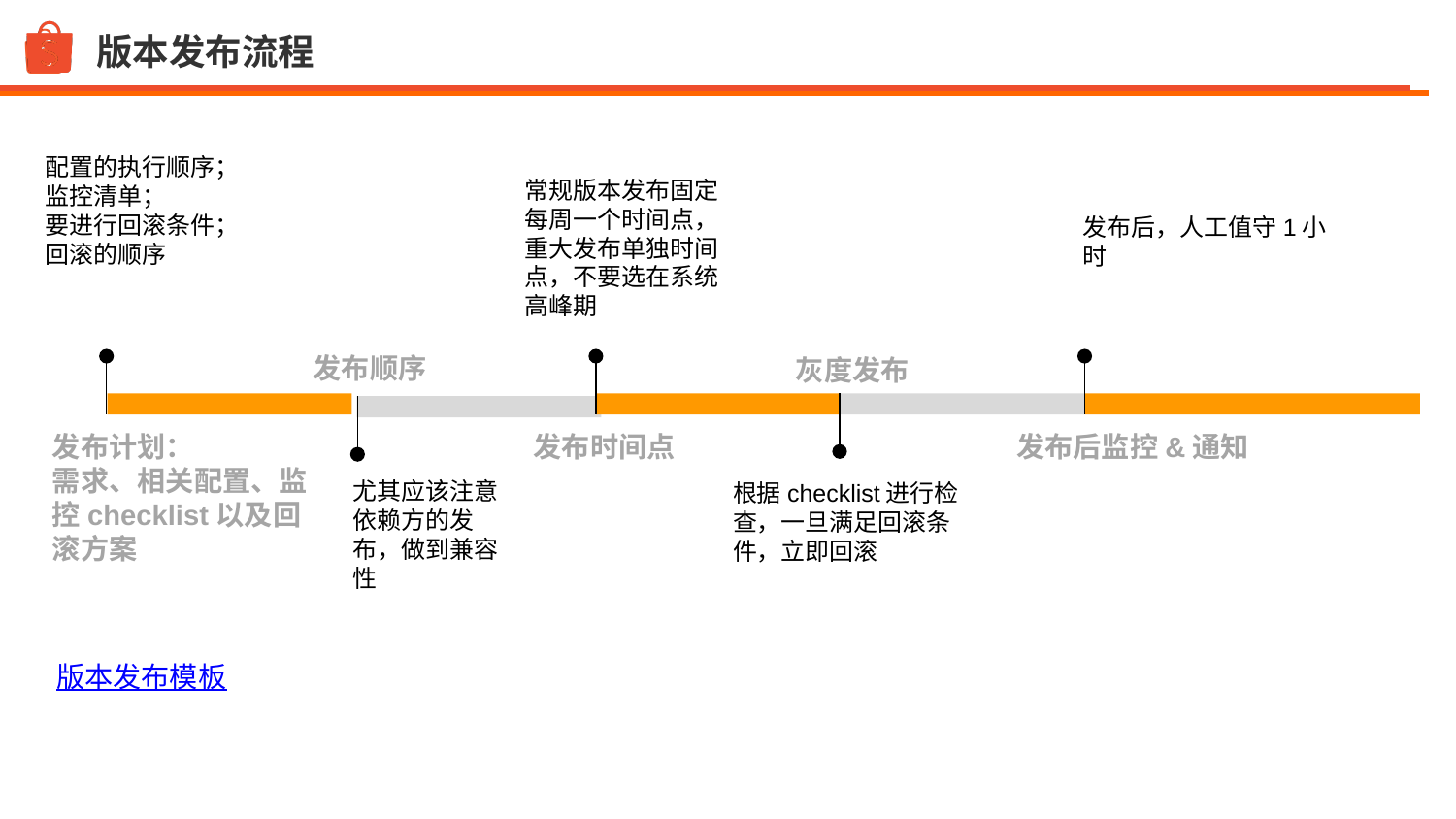

# 版本发布流程
配置的执行顺序；监控清单；
要进行回滚条件；回滚的顺序

发布计划：
需求、相关配置、监控checklist以及回滚方案
常规版本发布固定每周一个时间点，重大发布单独时间点，不要选在系统高峰期

发布时间点
发布后，人工值守1小时

发布后监控&通知

灰度发布

根据checklist进行检查，一旦满足回滚条件，立即回滚
发布顺序

尤其应该注意依赖方的发布，做到兼容性
版本发布模板